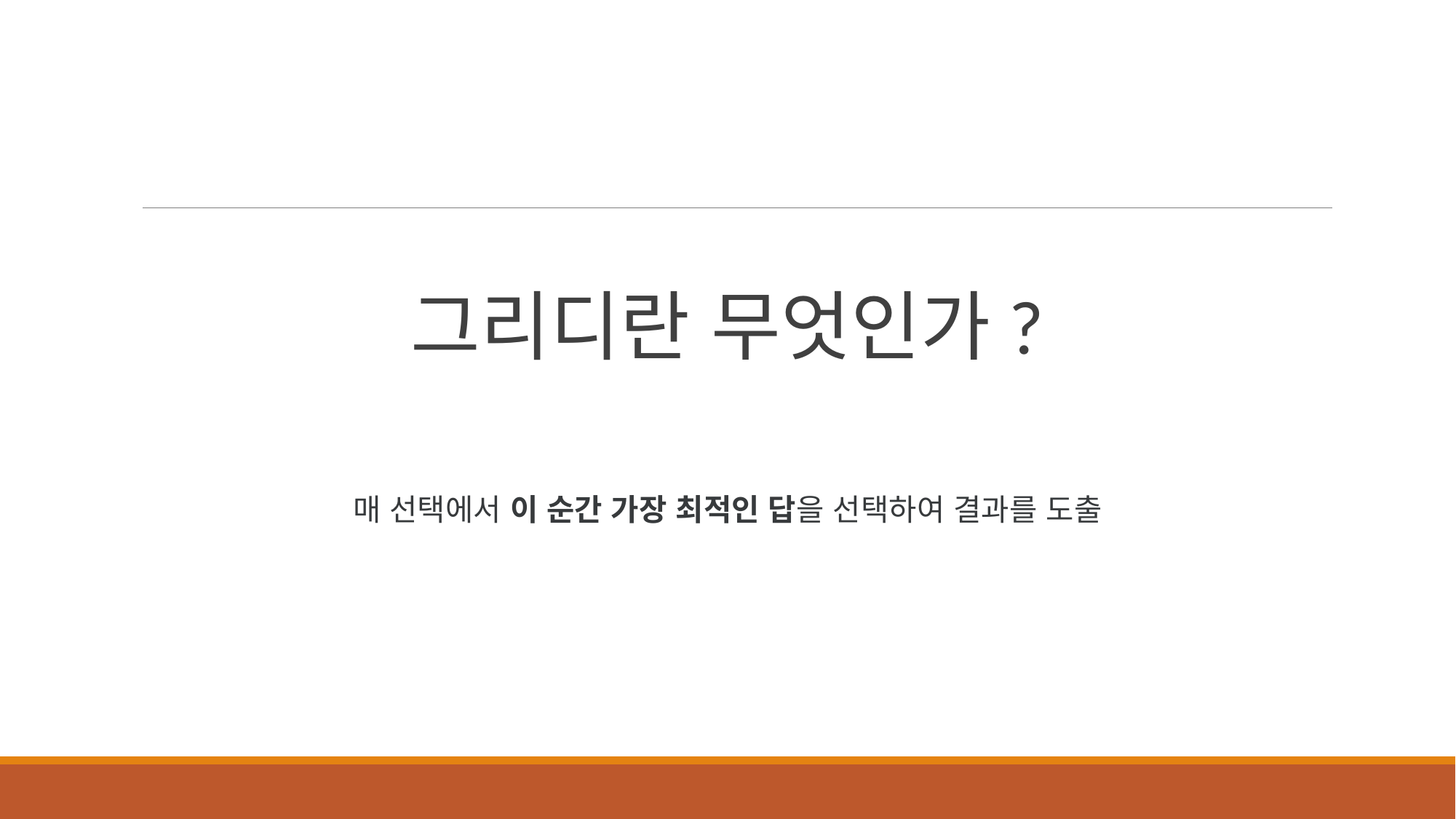

그리디란 무엇인가?

매 선택에서 이 순간 가장 최적인 답을 선택하여 결과를 도출